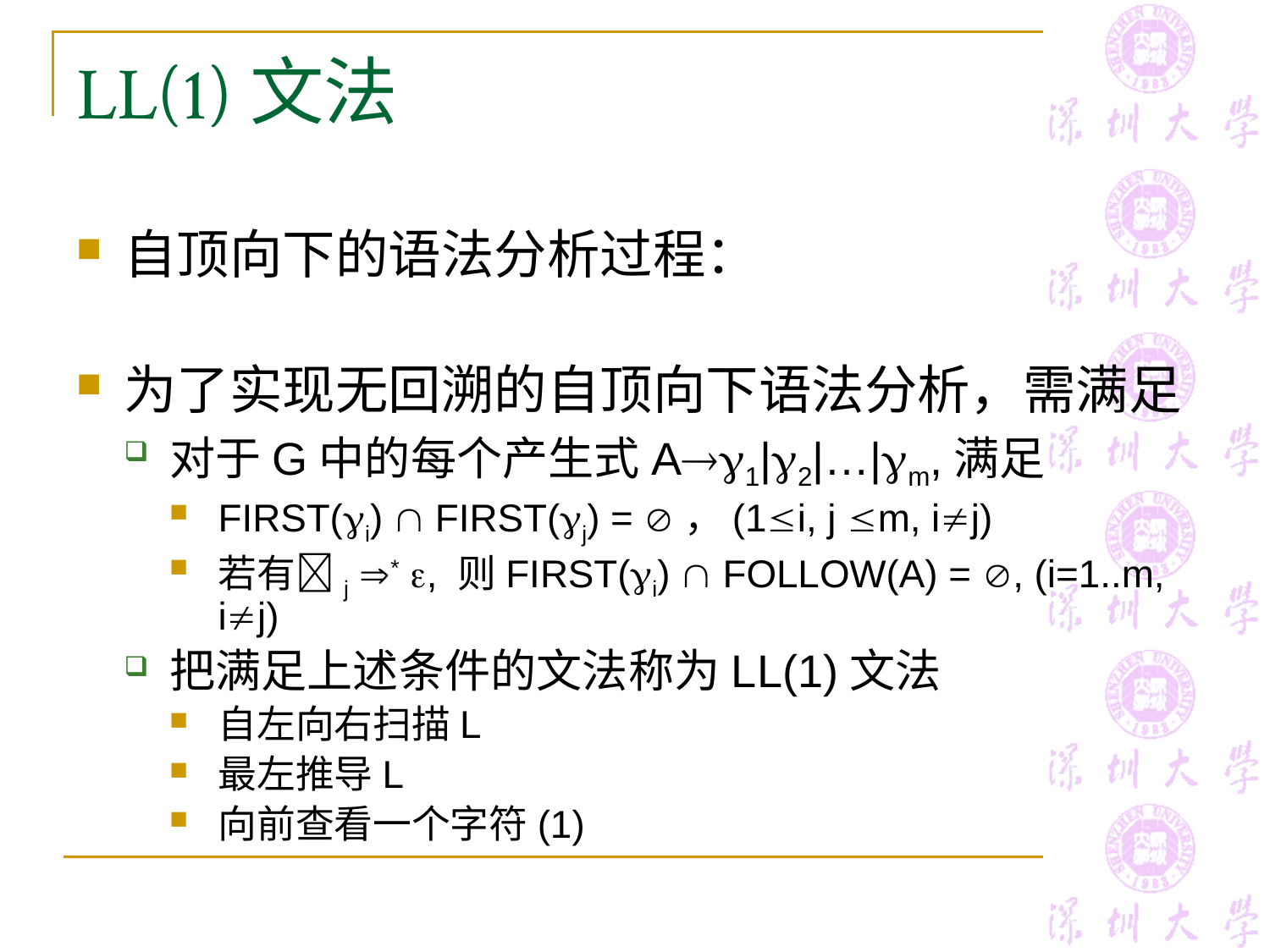

# LL(1)文法
自顶向下的语法分析过程：

为了实现无回溯的自顶向下语法分析，需满足
对于G中的每个产生式A→γ1|γ2|…|γm,满足
FIRST(γi) ∩ FIRST(γj) = ∅，(1≤i, j ≤m, i≠j)
若有γj ⇒* ε, 则FIRST(γi) ∩ FOLLOW(A) = ∅, (i=1..m, i≠j)
把满足上述条件的文法称为LL(1)文法
自左向右扫描L
最左推导L
向前查看一个字符(1)